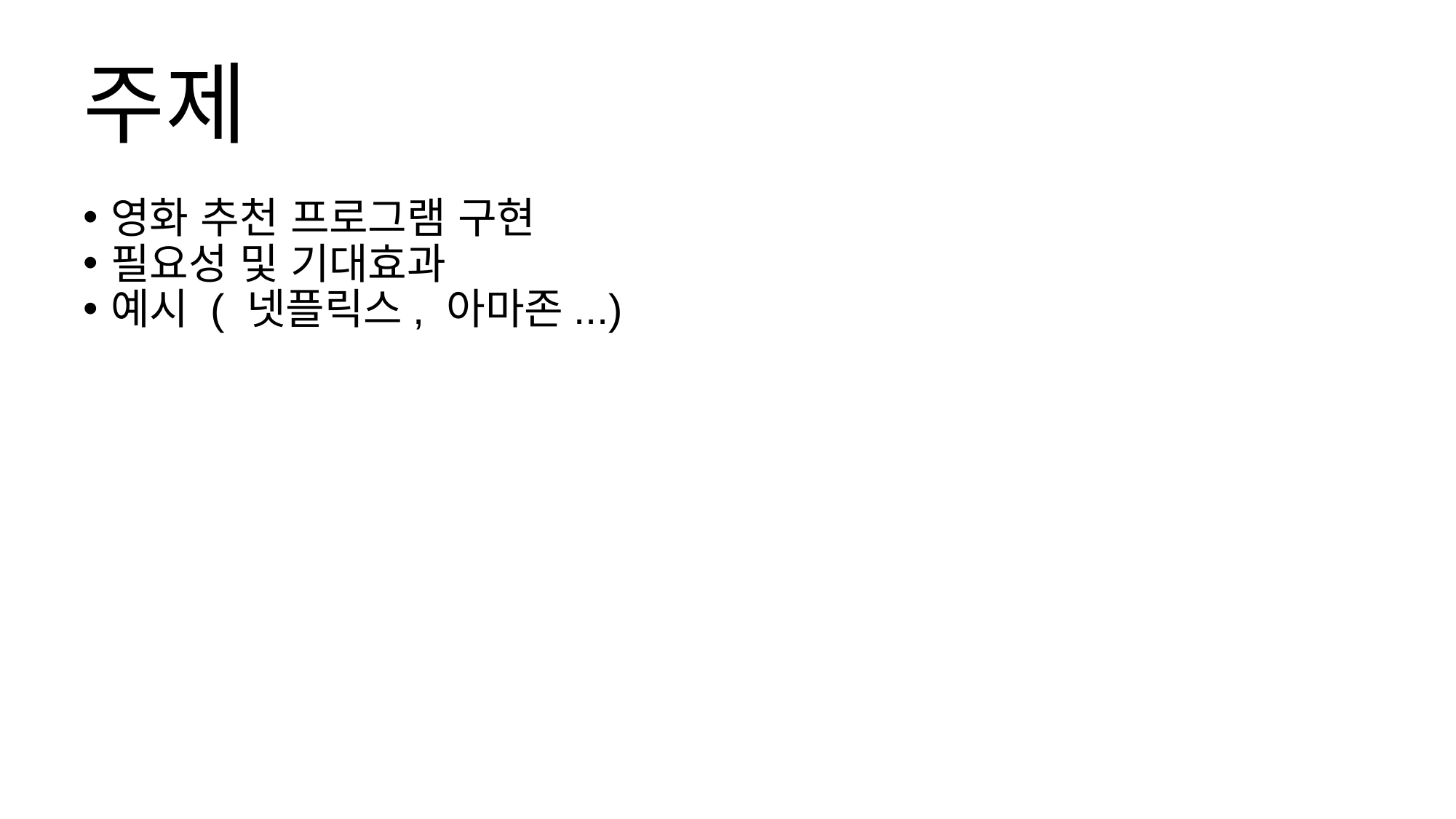

# 주제
영화 추천 프로그램 구현
필요성 및 기대효과
예시 ( 넷플릭스, 아마존...)